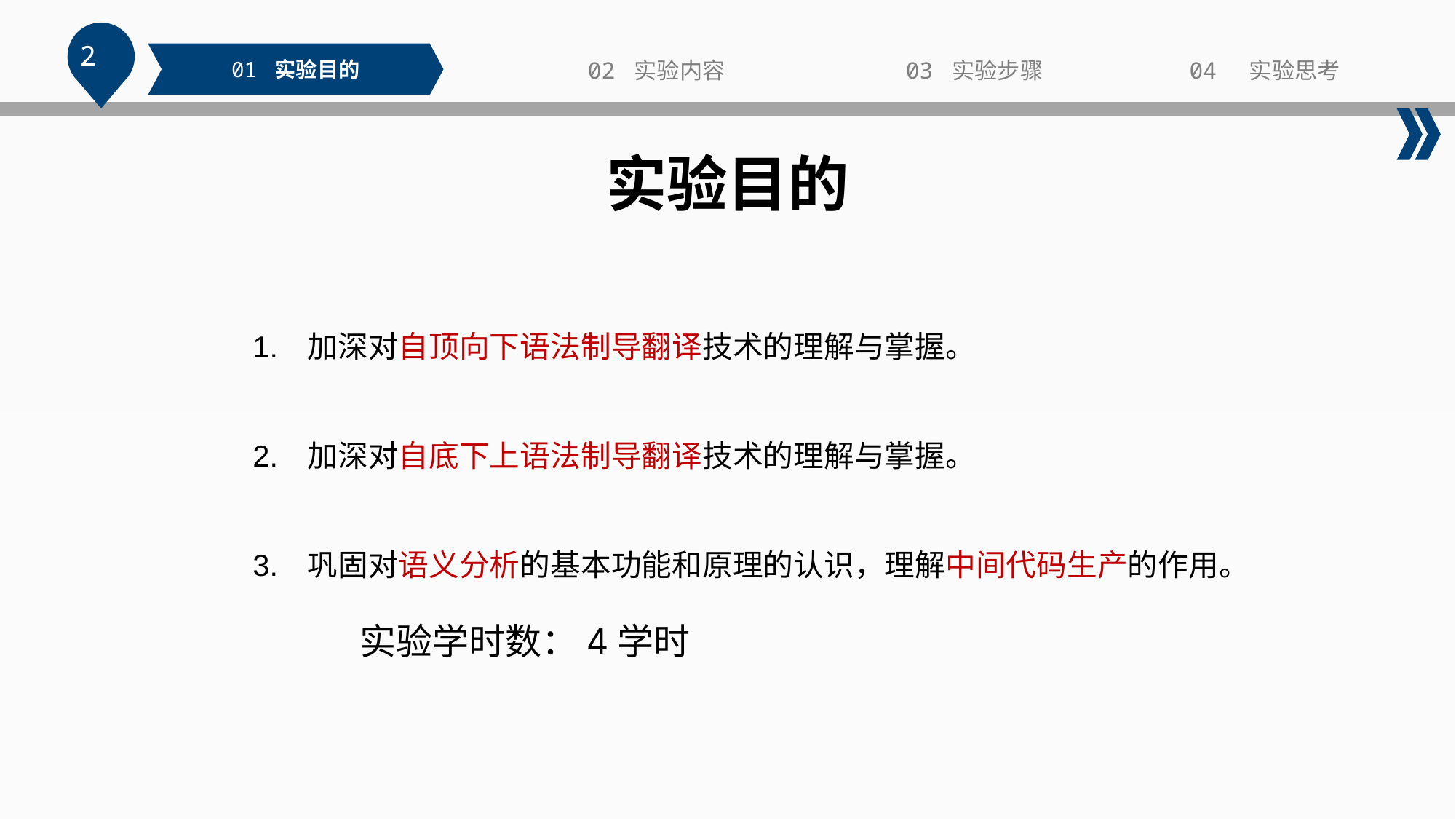

2

02 实验内容
03 实验步骤
04  实验思考
01 实验目的

实验目的
加深对自顶向下语法制导翻译技术的理解与掌握。

加深对自底下上语法制导翻译技术的理解与掌握。

巩固对语义分析的基本功能和原理的认识，理解中间代码生产的作用。

            实验学时数：4学时